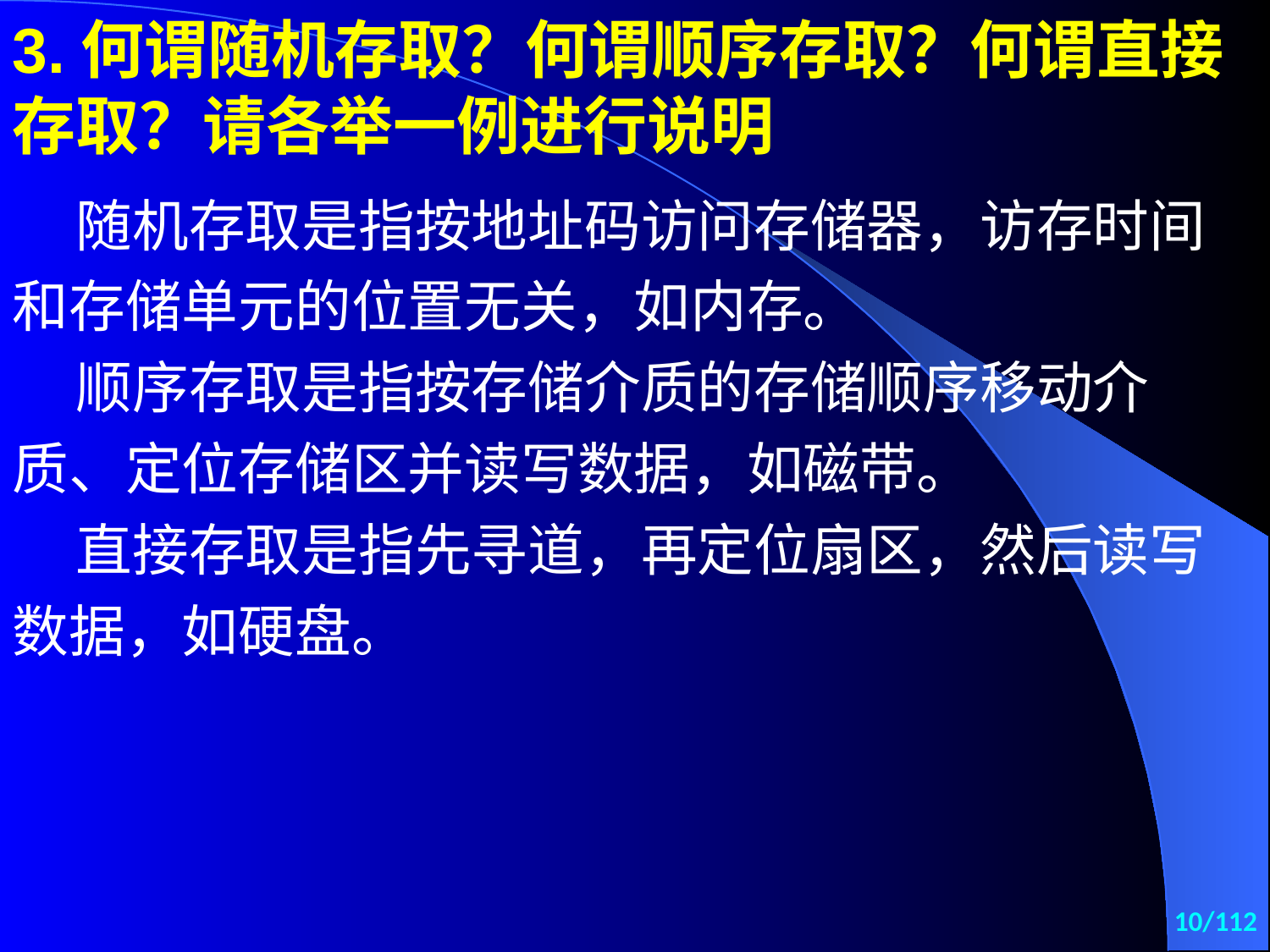

3.何谓随机存取？何谓顺序存取？何谓直接存取？请各举一例进行说明
随机存取是指按地址码访问存储器，访存时间和存储单元的位置无关，如内存。
顺序存取是指按存储介质的存储顺序移动介质、定位存储区并读写数据，如磁带。
直接存取是指先寻道，再定位扇区，然后读写数据，如硬盘。
10/112